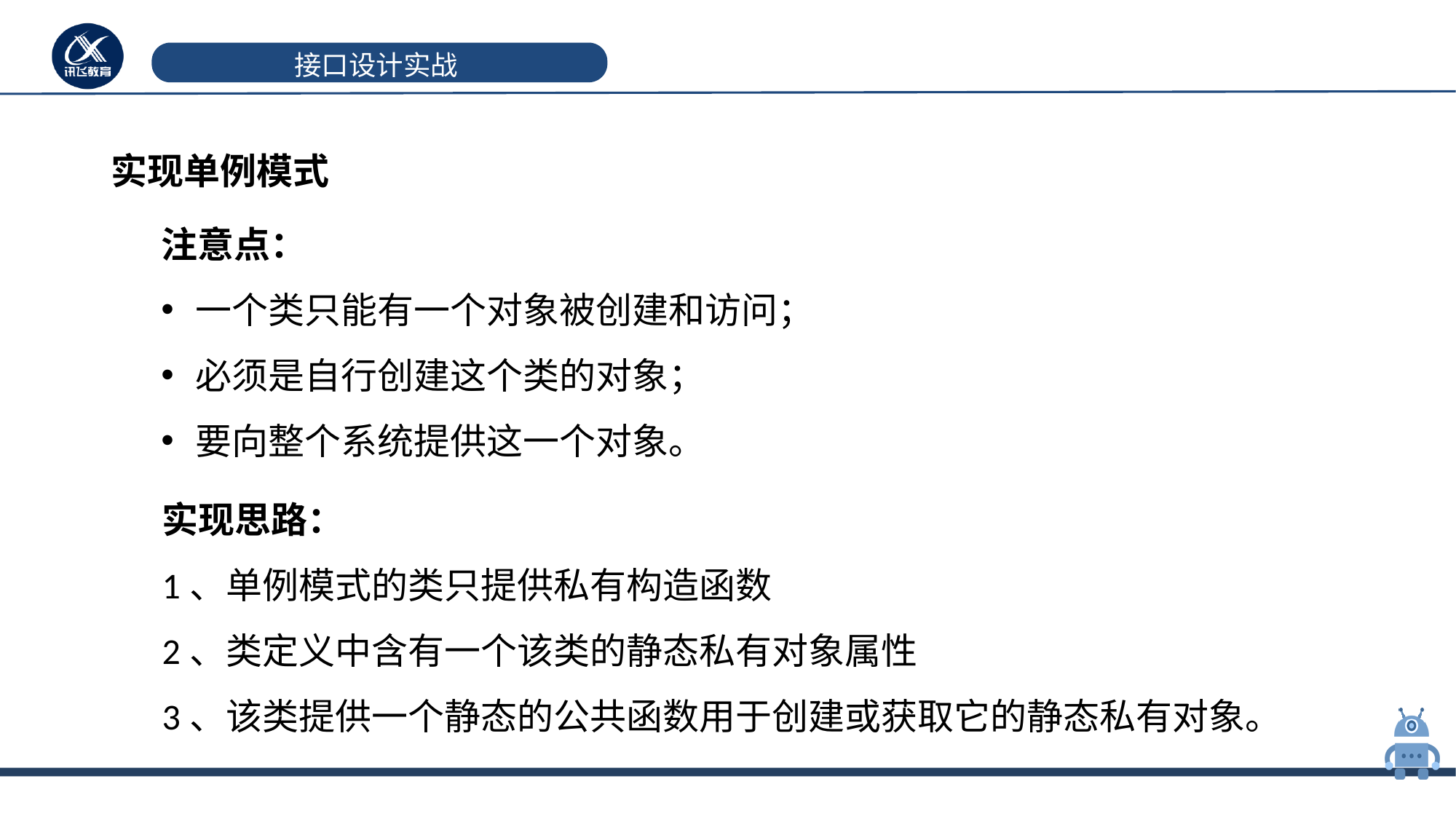

# 接口设计实战
实现单例模式
注意点：
一个类只能有一个对象被创建和访问；
必须是自行创建这个类的对象；
要向整个系统提供这一个对象。
实现思路：
1、单例模式的类只提供私有构造函数
2、类定义中含有一个该类的静态私有对象属性
3、该类提供一个静态的公共函数用于创建或获取它的静态私有对象。